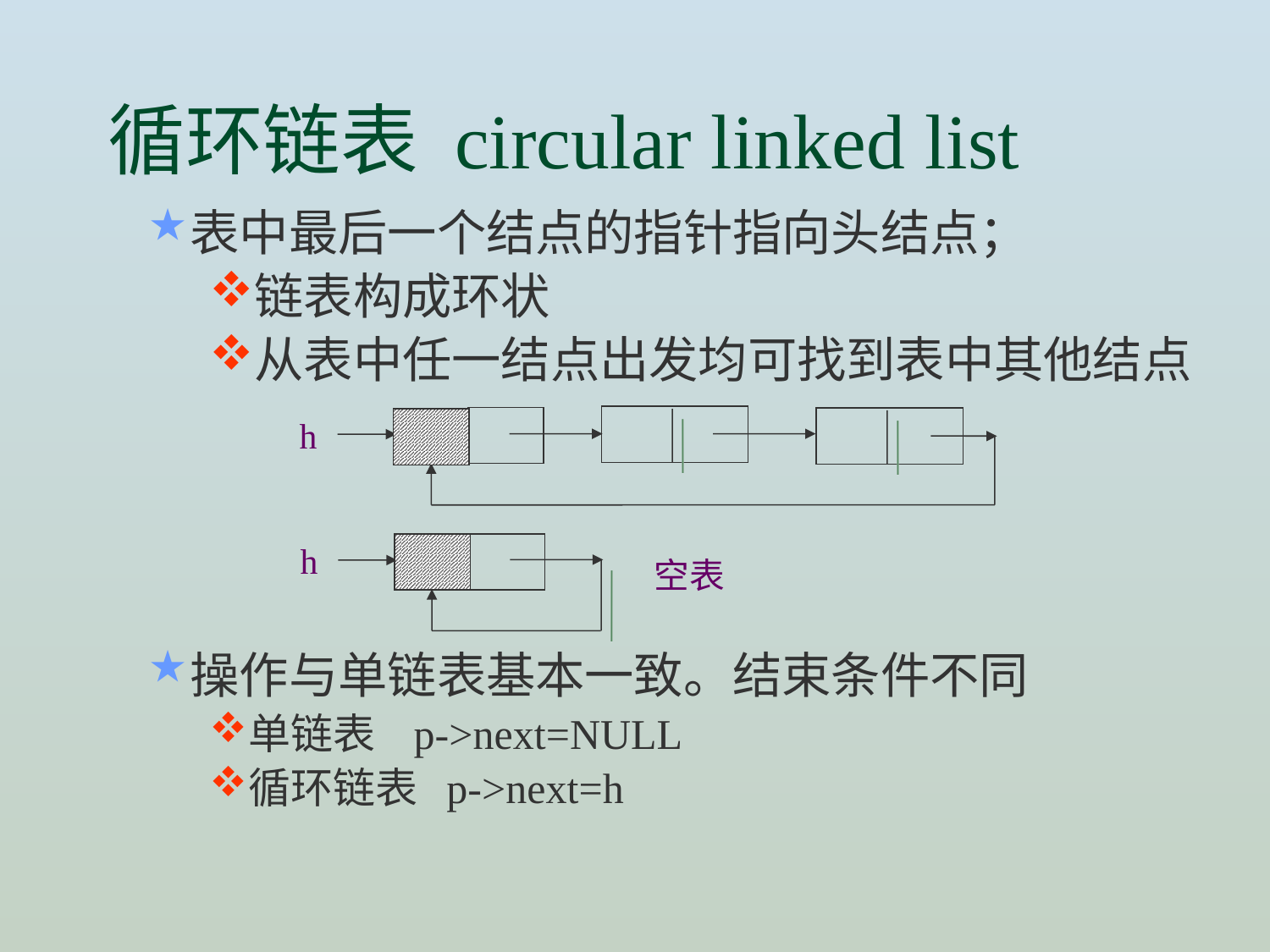

# 循环链表 circular linked list
表中最后一个结点的指针指向头结点；
链表构成环状
从表中任一结点出发均可找到表中其他结点

操作与单链表基本一致。结束条件不同
单链表   p->next=NULL
循环链表  p->next=h

h

h

空表